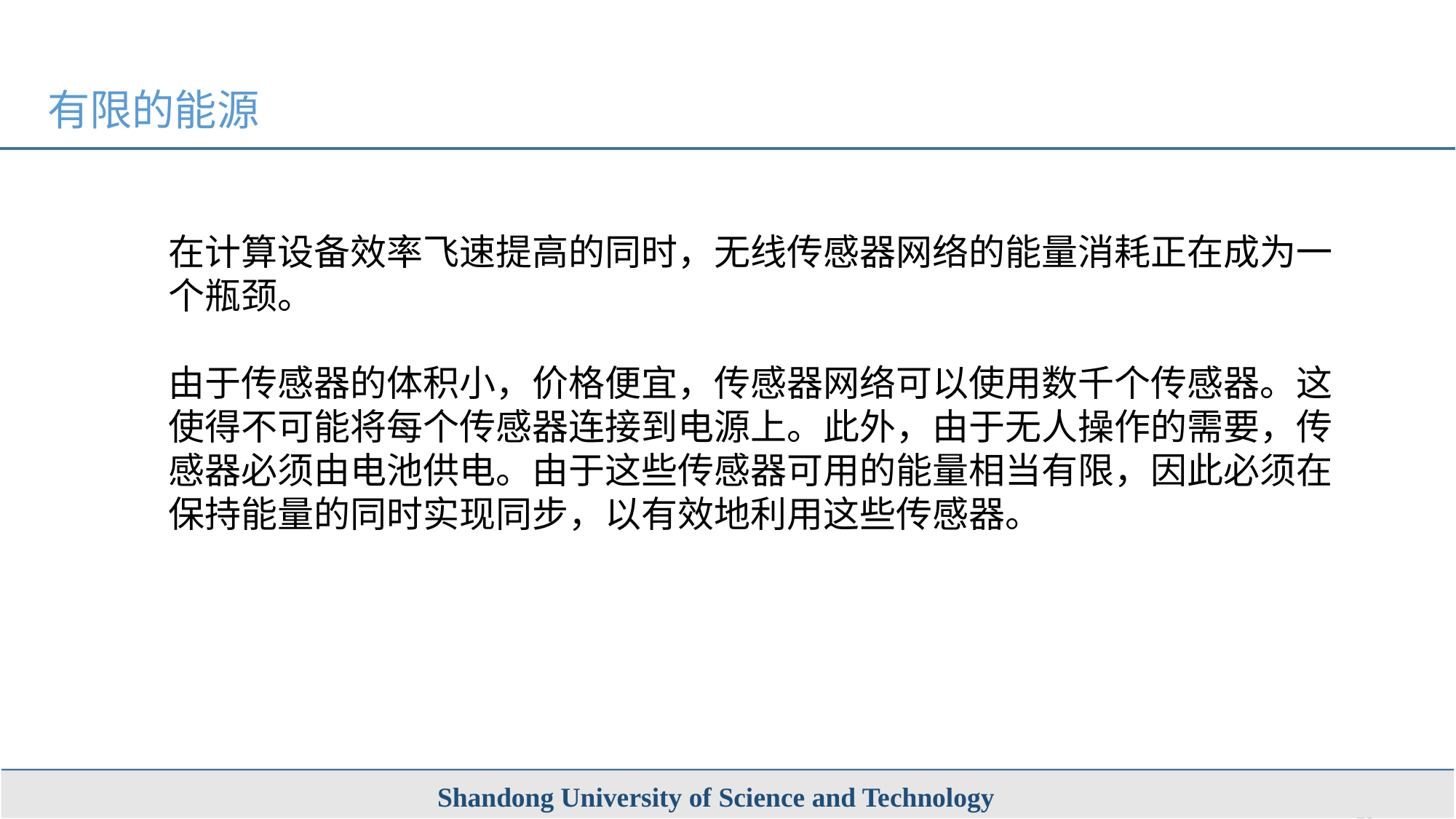

有限的能源
在计算设备效率飞速提高的同时，无线传感器网络的能量消耗正在成为一个瓶颈。

由于传感器的体积小，价格便宜，传感器网络可以使用数千个传感器。这使得不可能将每个传感器连接到电源上。此外，由于无人操作的需要，传感器必须由电池供电。由于这些传感器可用的能量相当有限，因此必须在保持能量的同时实现同步，以有效地利用这些传感器。

28

Shandong University of Science and Technology
28
28